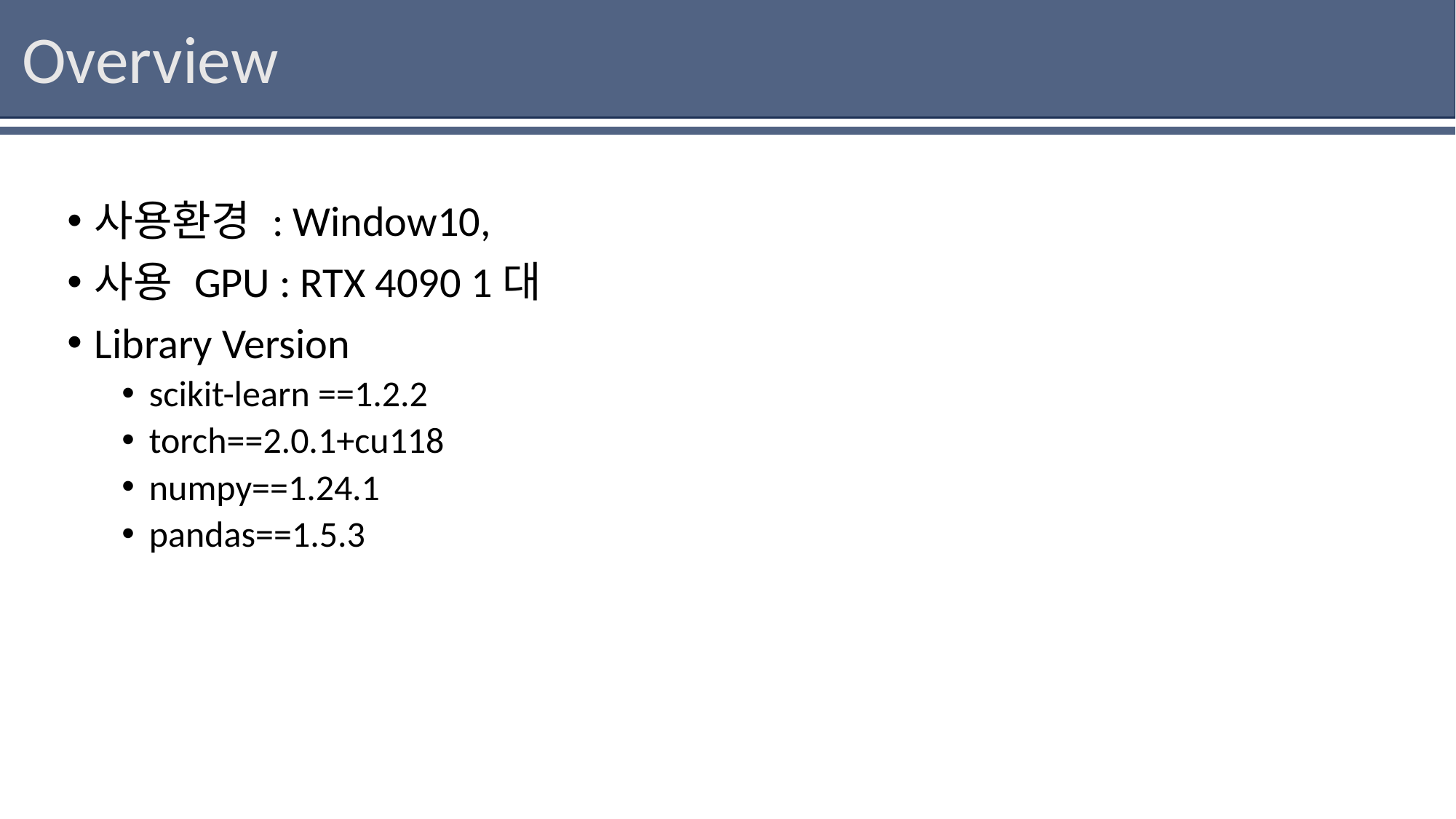

# Overview
사용환경 : Window10,
사용 GPU : RTX 4090 1대
Library Version
scikit-learn ==1.2.2
torch==2.0.1+cu118
numpy==1.24.1
pandas==1.5.3